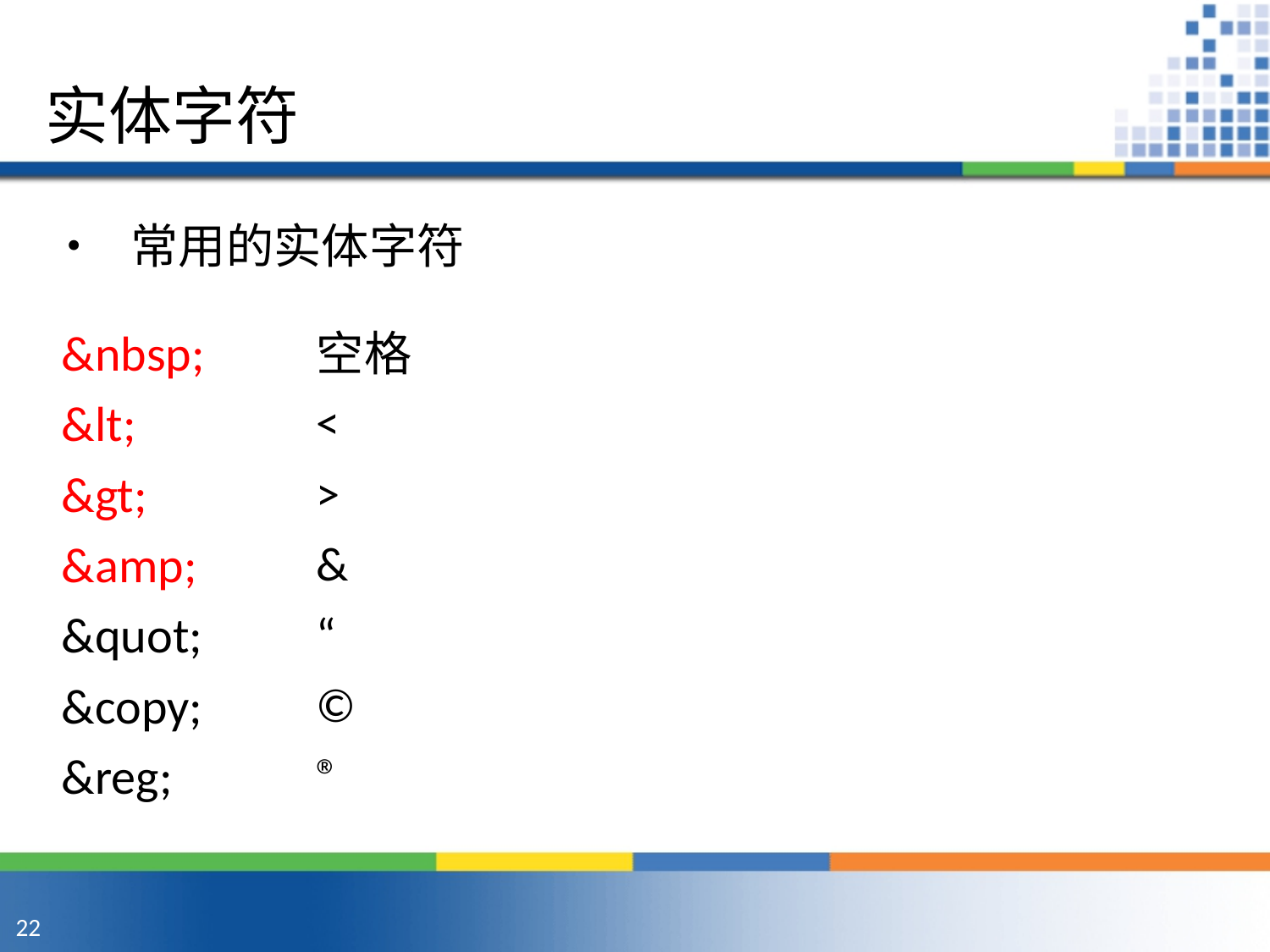

实体字符

	•  常用的实体字符
空格

<

>

&

“

©

®
&nbsp;

&lt;

&gt;

&amp;

&quot;

&copy;

&reg;
22